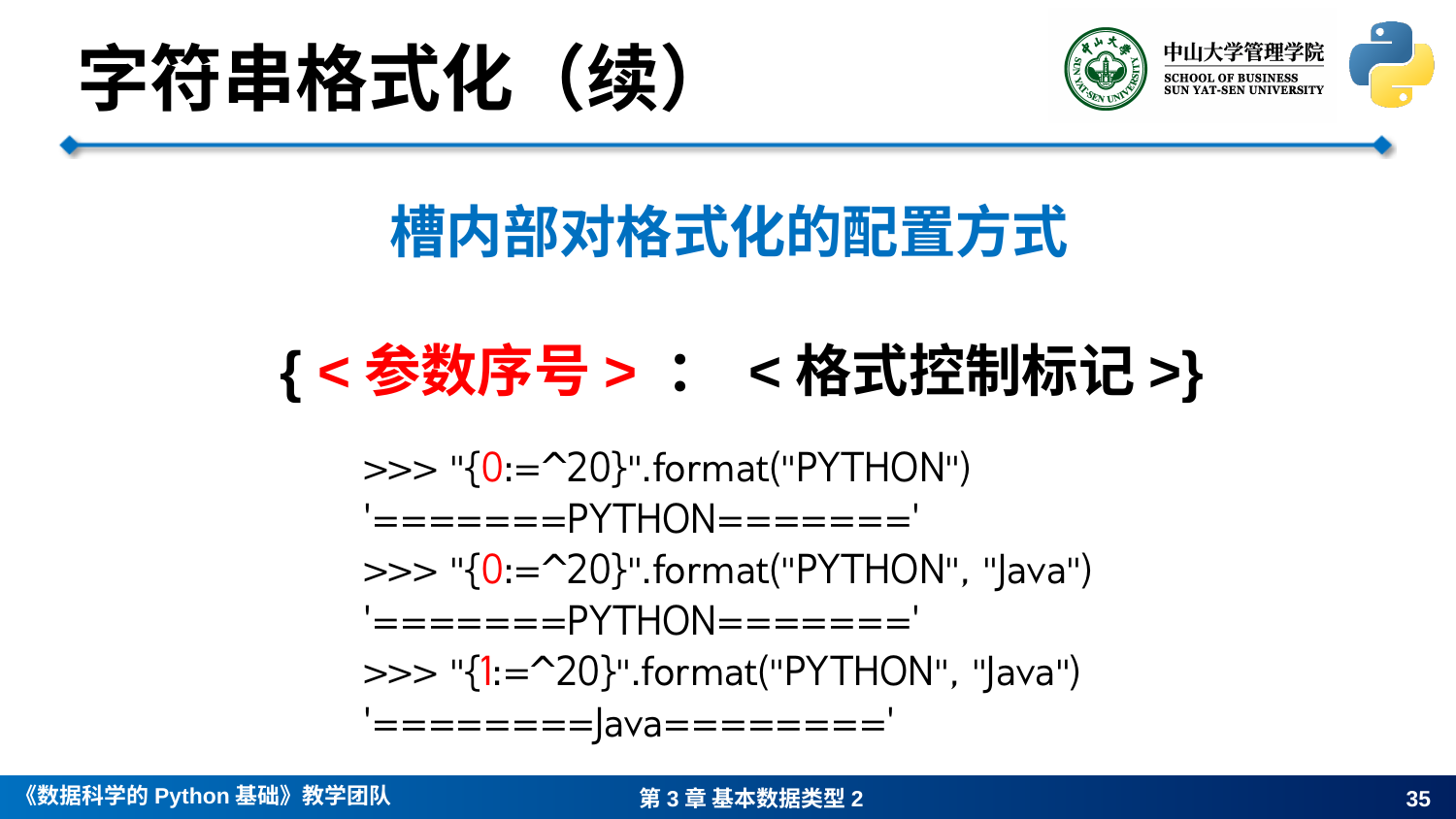

字符串格式化（续）
槽内部对格式化的配置方式
{ <参数序号> ： <格式控制标记>}
>>> "{0:=^20}".format("PYTHON")
'=======PYTHON======='
>>> "{0:=^20}".format("PYTHON", "Java")
'=======PYTHON======='
>>> "{1:=^20}".format("PYTHON", "Java")
'========Java========'
35